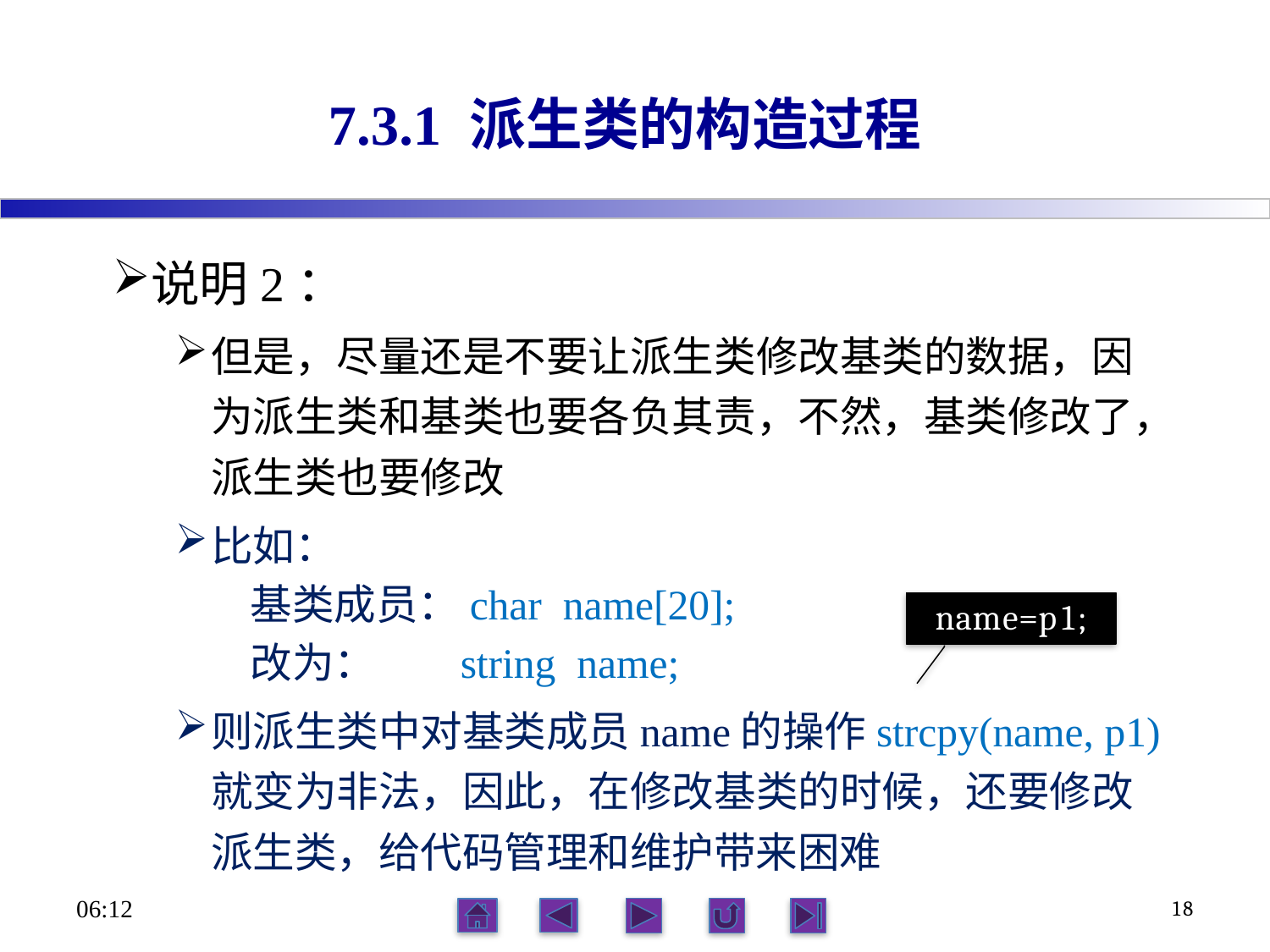

# 7.3.1 派生类的构造过程
说明2：
但是，尽量还是不要让派生类修改基类的数据，因为派生类和基类也要各负其责，不然，基类修改了，派生类也要修改
比如：
       基类成员：char  name[20];
       改为：        string  name;
则派生类中对基类成员name的操作strcpy(name, p1)就变为非法，因此，在修改基类的时候，还要修改派生类，给代码管理和维护带来困难

name=p1;
06:12
18